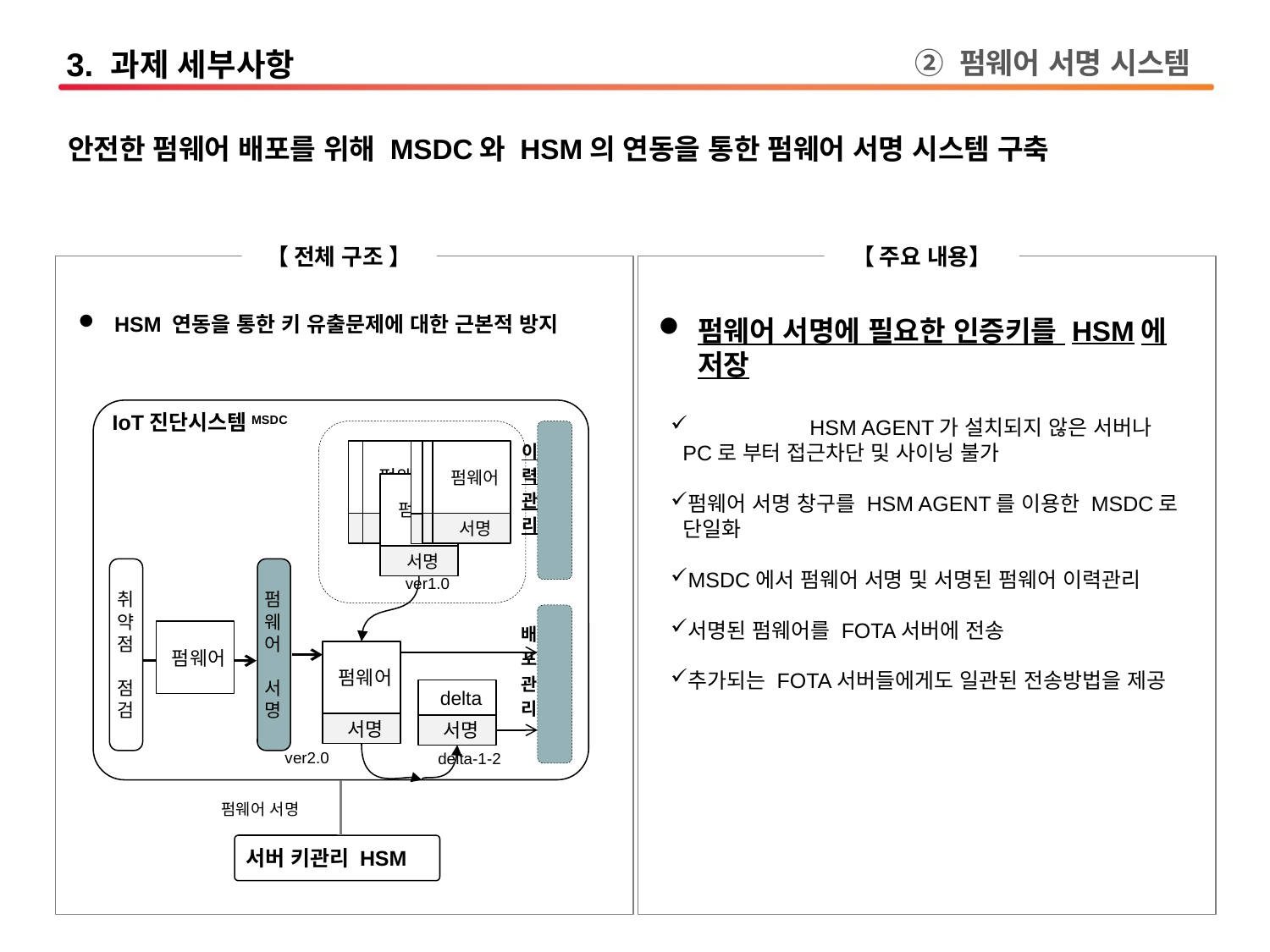

3. 과제 세부사항
② 펌웨어 서명 시스템
안전한 펌웨어 배포를 위해 MSDC와 HSM의 연동을 통한 펌웨어 서명 시스템 구축
【 전체 구조 】
【 주요 내용】

 HSM 연동을 통한 키 유출문제에 대한 근본적 방지
펌웨어 서명에 필요한 인증키를 HSM에 저장

	HSM AGENT가 설치되지 않은 서버나 PC로 부터 접근차단 및 사이닝 불가

펌웨어 서명 창구를 HSM AGENT를 이용한 MSDC로 단일화

MSDC에서 펌웨어 서명 및 서명된 펌웨어 이력관리

서명된 펌웨어를 FOTA서버에 전송

추가되는 FOTA서버들에게도 일관된 전송방법을 제공
IoT진단시스템MSDC

이
력
관
리
펌웨어
서명
펌웨어
서명
펌웨어
서명
펌웨어
서명
펌웨어
서명
펌웨어
서명
취
약
점

점
검
펌
웨
어

서
명
ver1.0

배
포
관
리
펌웨어
펌웨어
delta
서명
서명
ver2.0
delta-1-2
펌웨어 서명
서버 키관리 HSM